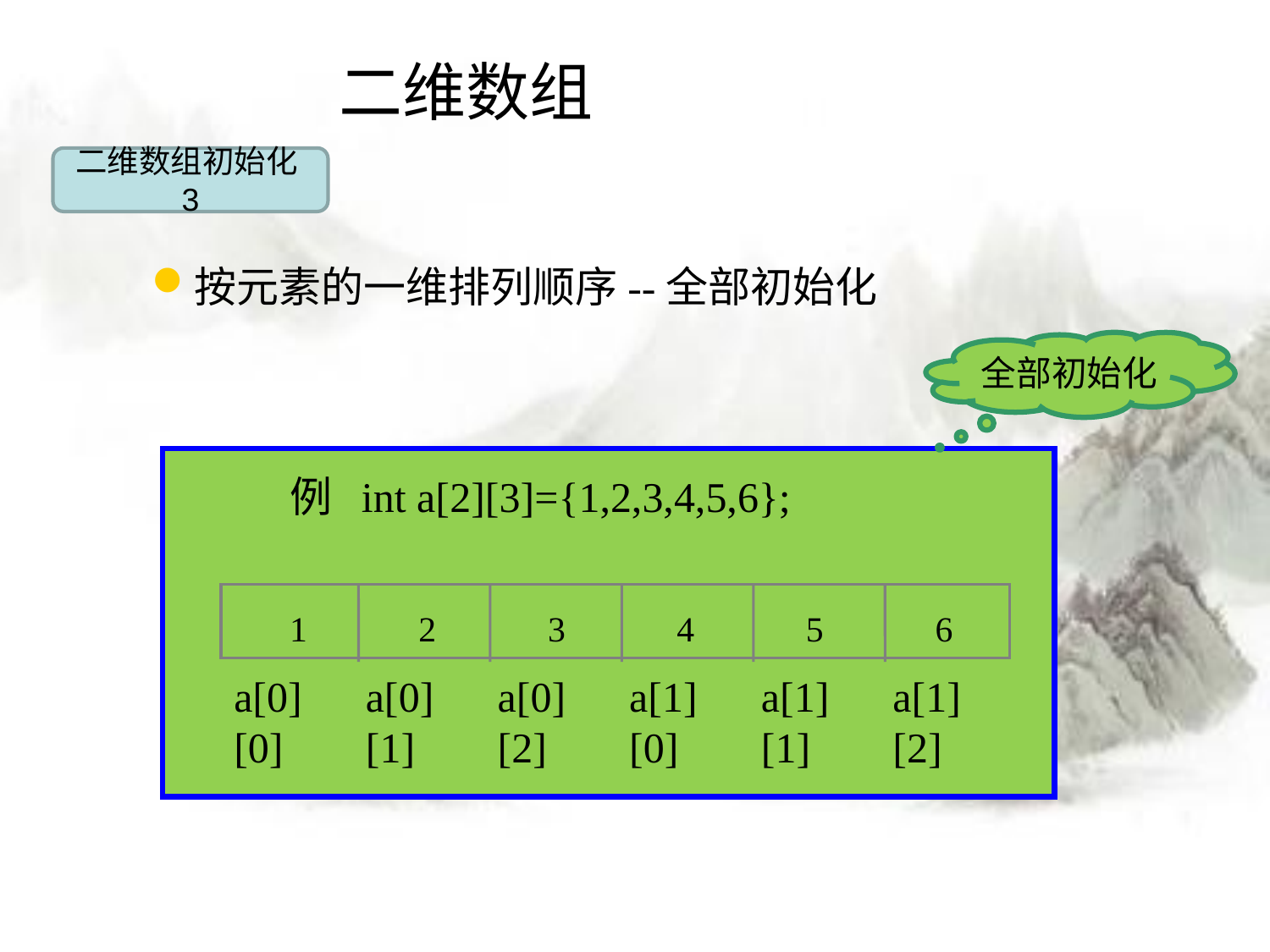

# 二维数组
二维数组初始化3
按元素的一维排列顺序--全部初始化
全部初始化

           例  int a[2][3]={1,2,3,4,5,6};

1
2
3
4
5
6
a[0][0]
a[0][1]
a[0][2]
a[1][0]
a[1][1]
a[1][2]